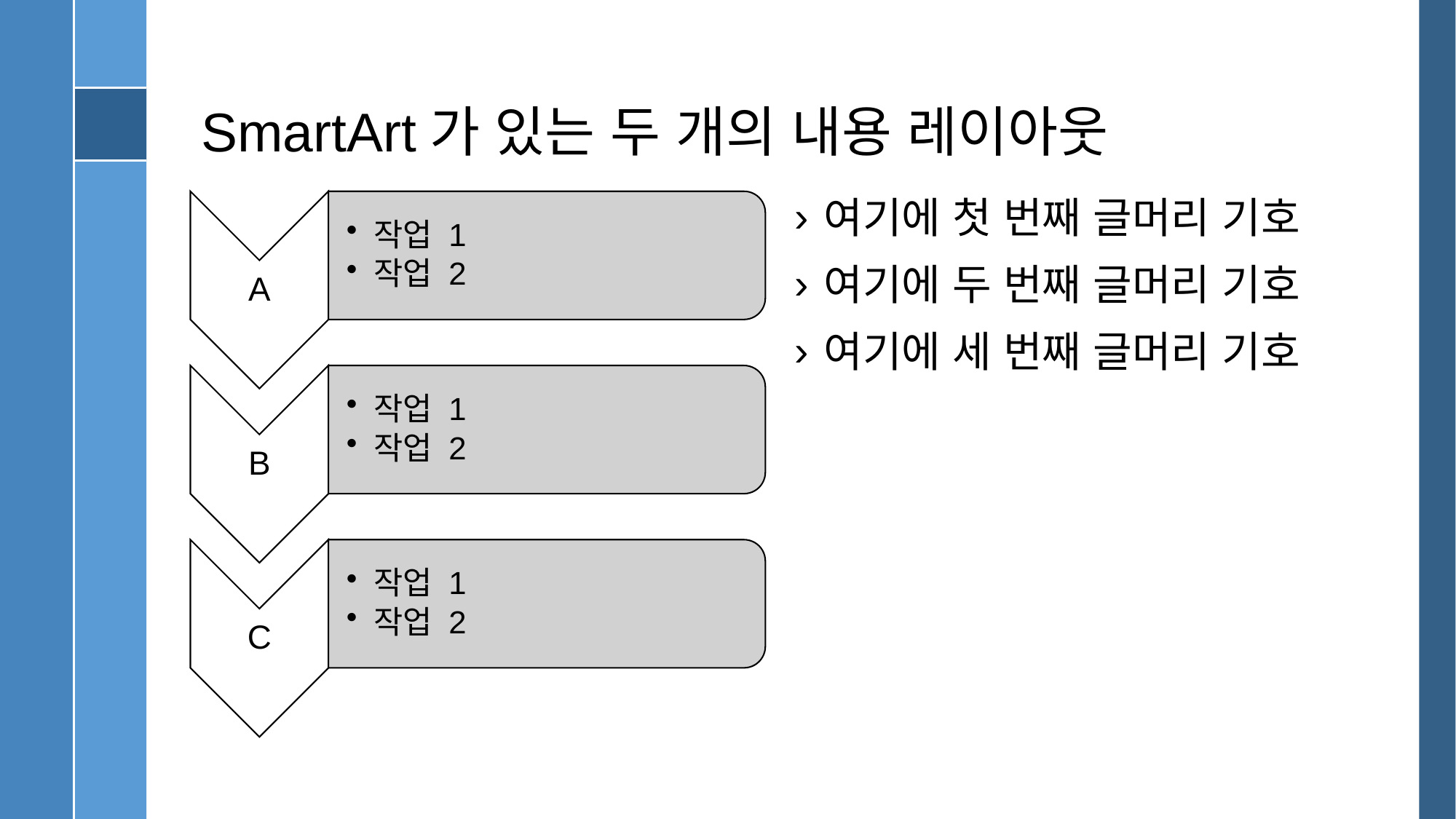

# SmartArt가 있는 두 개의 내용 레이아웃
A
작업 1
작업 2
B
작업 1
작업 2
C
작업 1
작업 2
여기에 첫 번째 글머리 기호
여기에 두 번째 글머리 기호
여기에 세 번째 글머리 기호